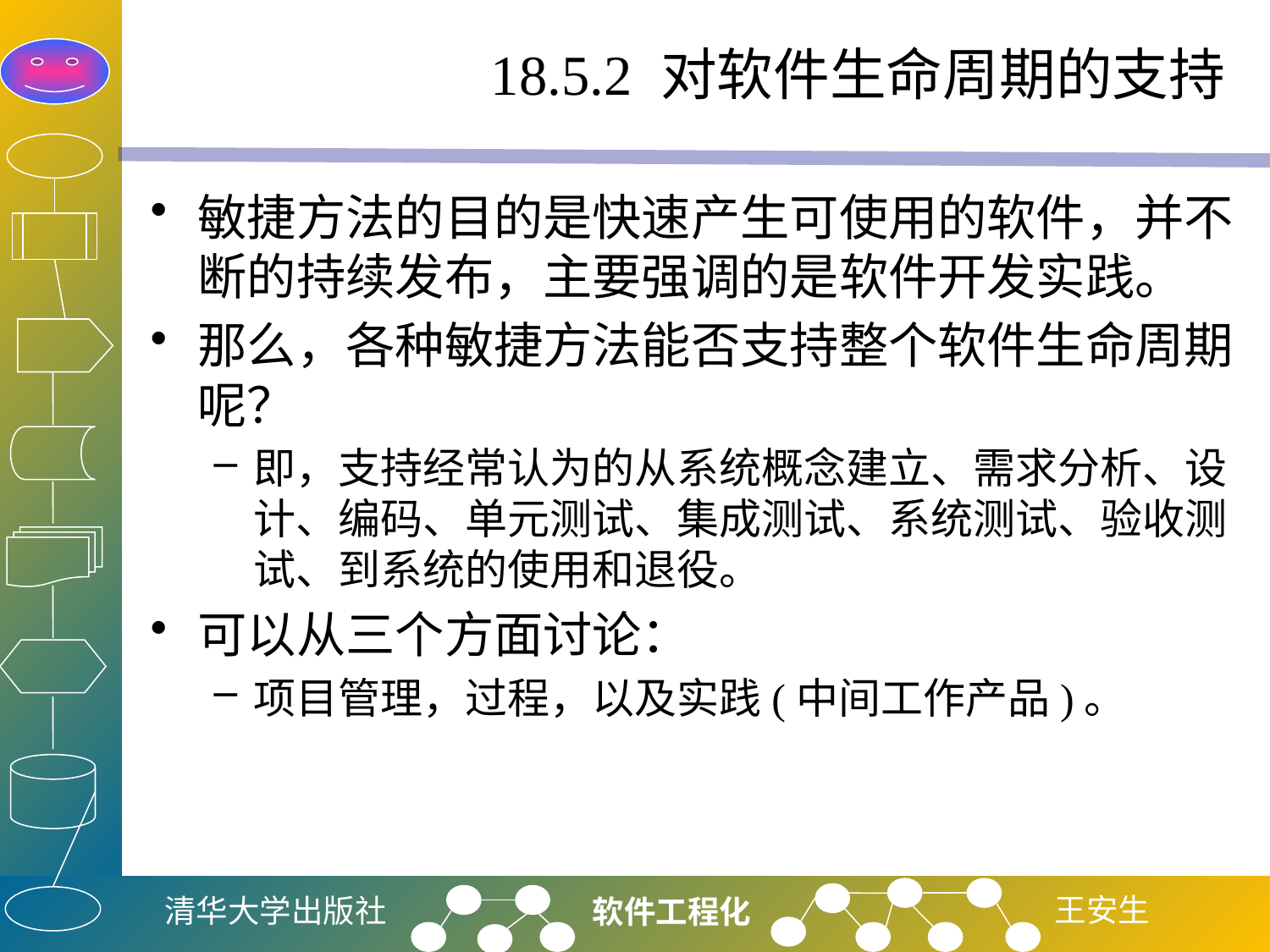

# 18.5.2 对软件生命周期的支持
敏捷方法的目的是快速产生可使用的软件，并不断的持续发布，主要强调的是软件开发实践。
那么，各种敏捷方法能否支持整个软件生命周期呢？
即，支持经常认为的从系统概念建立、需求分析、设计、编码、单元测试、集成测试、系统测试、验收测试、到系统的使用和退役。
可以从三个方面讨论：
项目管理，过程，以及实践(中间工作产品)。